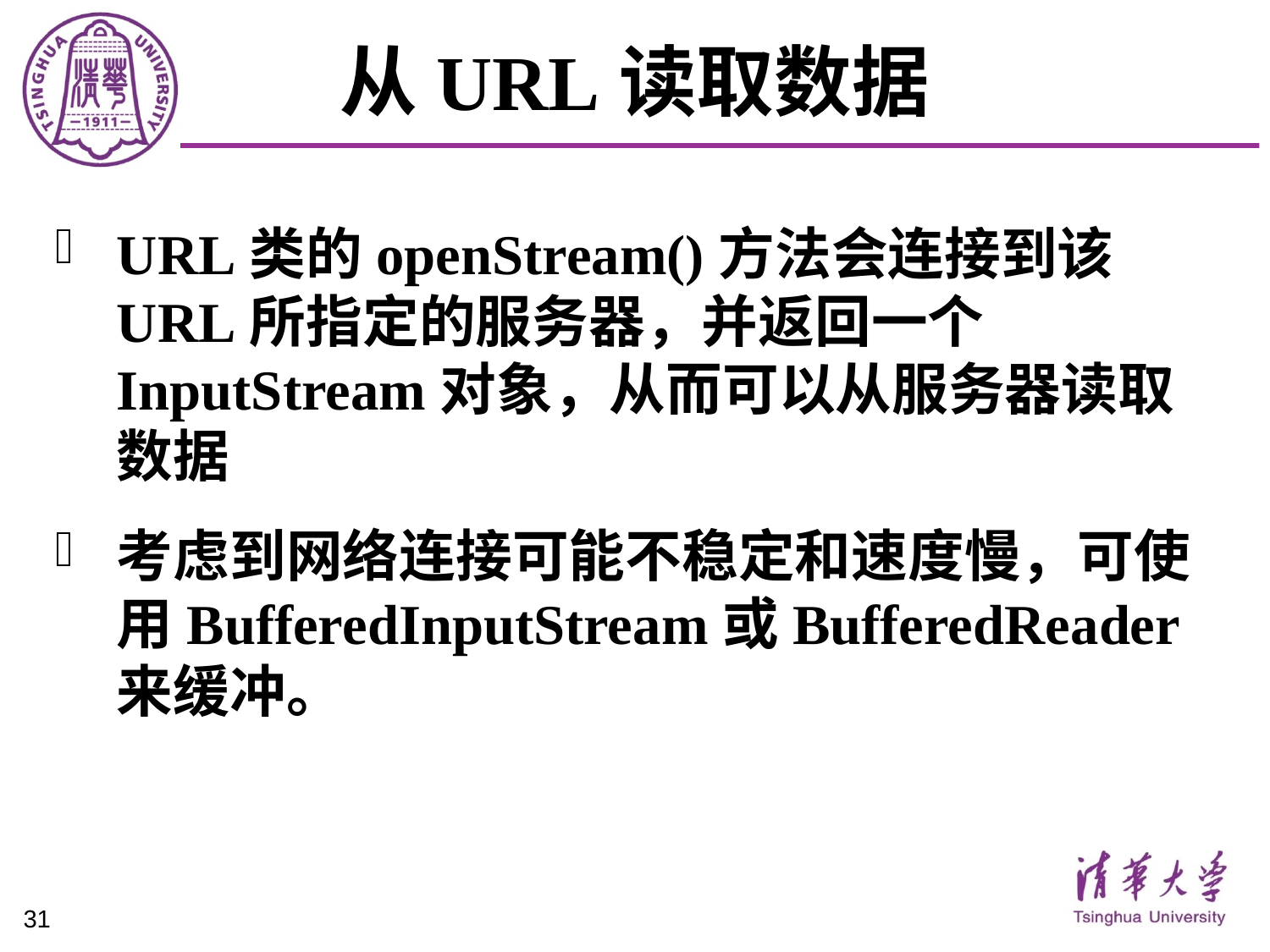

# 从URL读取数据
URL类的openStream()方法会连接到该URL所指定的服务器，并返回一个InputStream对象，从而可以从服务器读取数据
考虑到网络连接可能不稳定和速度慢，可使用BufferedInputStream或BufferedReader来缓冲。
31